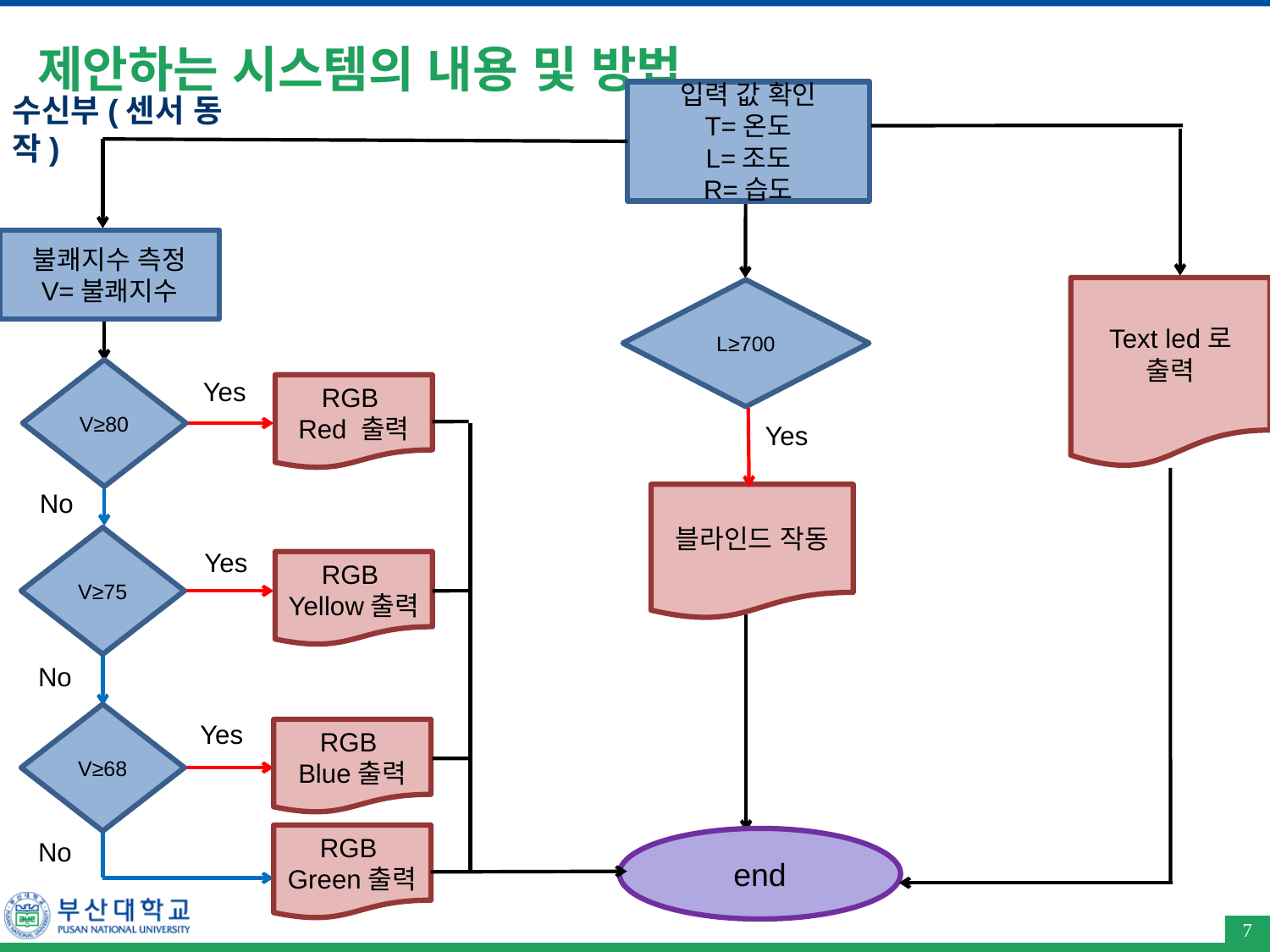

# 제안하는 시스템의 내용 및 방법
입력 값 확인
T=온도
L=조도
R=습도
수신부(센서 동작)
Text led로 출력
불쾌지수 측정
V=불쾌지수
V≥80
V≥75
V≥68
Yes
RGB
Red 출력
Yes
No
Yes
RGB
Yellow출력
No
Yes
RGB
Blue출력
RGB
Green출력
No
L≥700
블라인드 작동
end
7